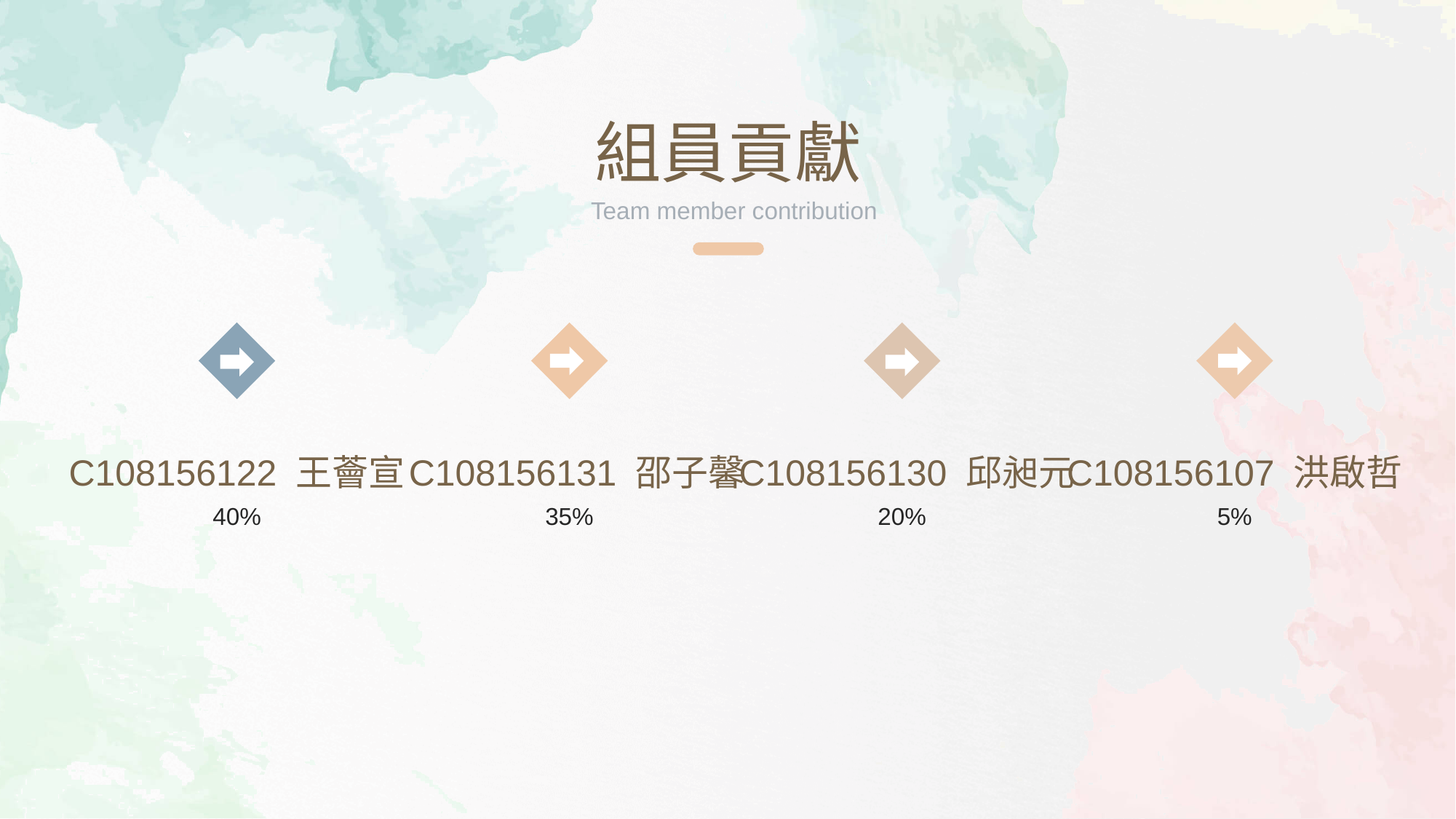

組員貢獻
Team member contribution

C108156122 王薈宣
C108156131 邵子馨
C108156130 邱昶元
C108156107 洪啟哲
40%
35%
20%
5%